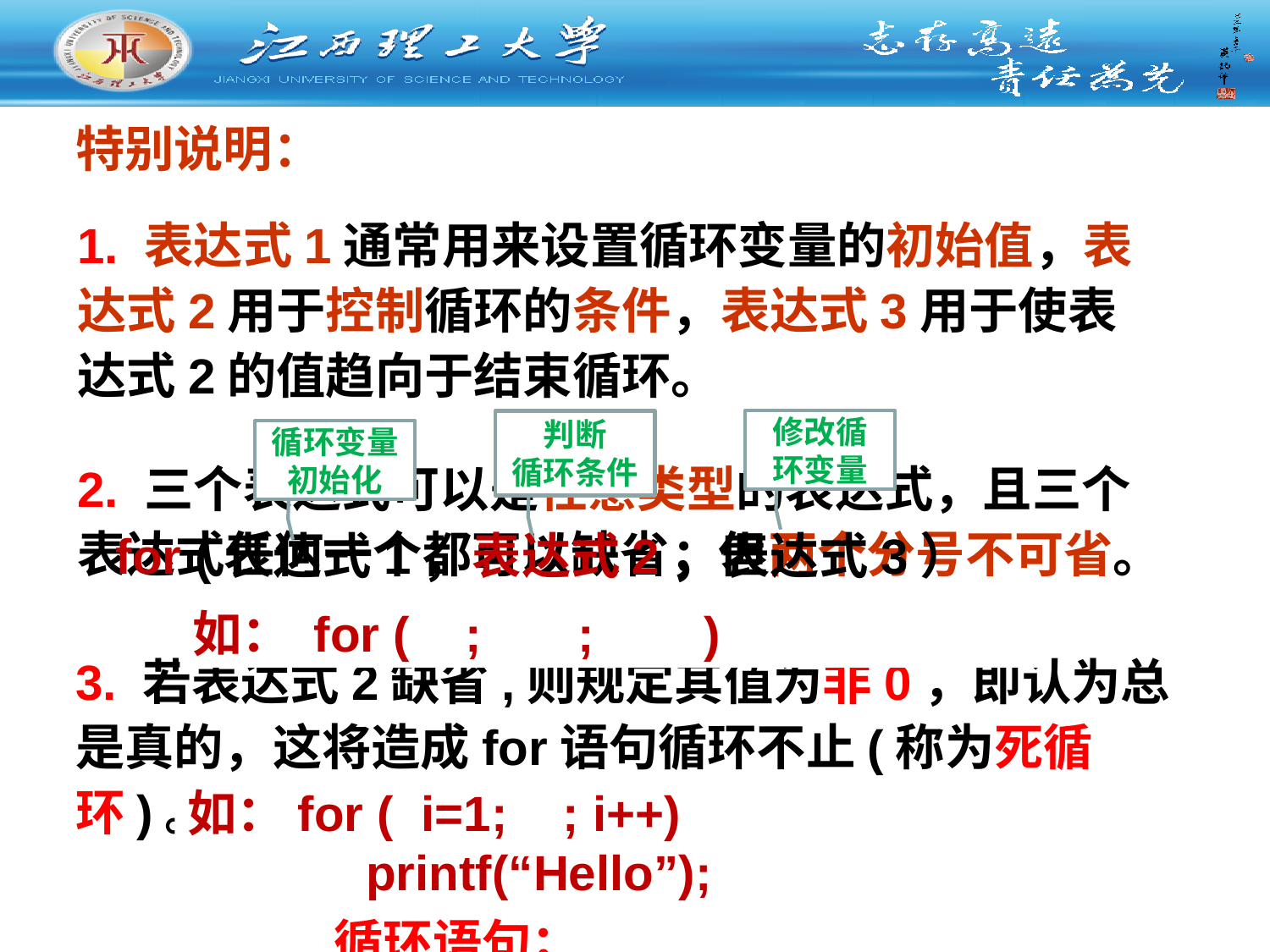

特别说明：
1. 表达式1通常用来设置循环变量的初始值，表达式2用于控制循环的条件，表达式3用于使表达式2的值趋向于结束循环。
判断
循环条件
修改循环变量
循环变量初始化
2. 三个表达式可以是任意类型的表达式，且三个表达式任何一个都可以缺省，但两个分号不可省。
for (表达式1；表达式2；表达式3）
如： for (    ;       ;        )
3. 若表达式2缺省,则规定其值为非0，即认为总是真的，这将造成for语句循环不止(称为死循环)。
         for(  表达式1；  ；表达式3）
                      循环语句；
如：for (  i=1;    ; i++)
             printf(“Hello”);